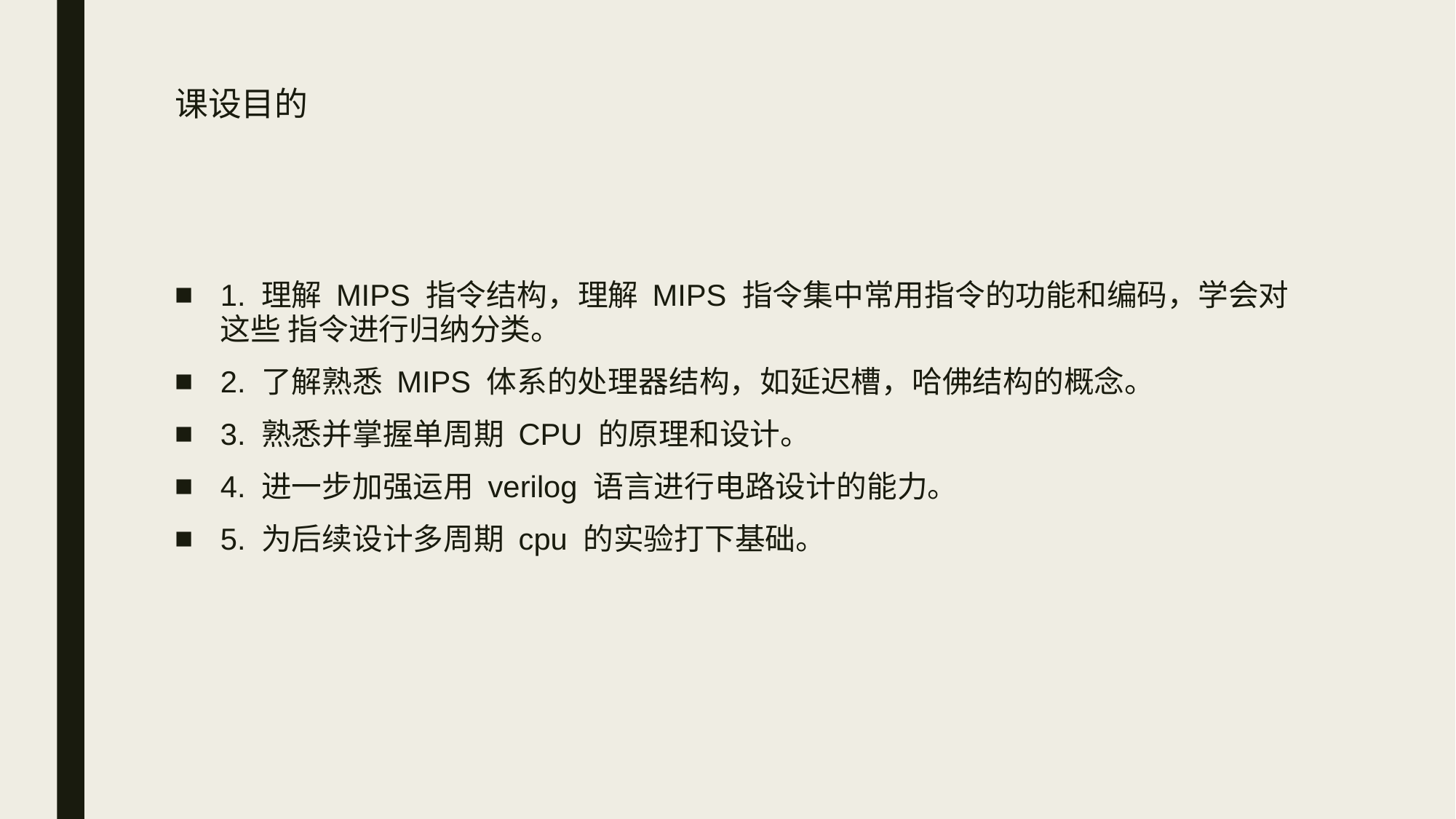

# 课设目的
1. 理解 MIPS 指令结构，理解 MIPS 指令集中常用指令的功能和编码，学会对这些 指令进行归纳分类。
2. 了解熟悉 MIPS 体系的处理器结构，如延迟槽，哈佛结构的概念。
3. 熟悉并掌握单周期 CPU 的原理和设计。
4. 进一步加强运用 verilog 语言进行电路设计的能力。
5. 为后续设计多周期 cpu 的实验打下基础。